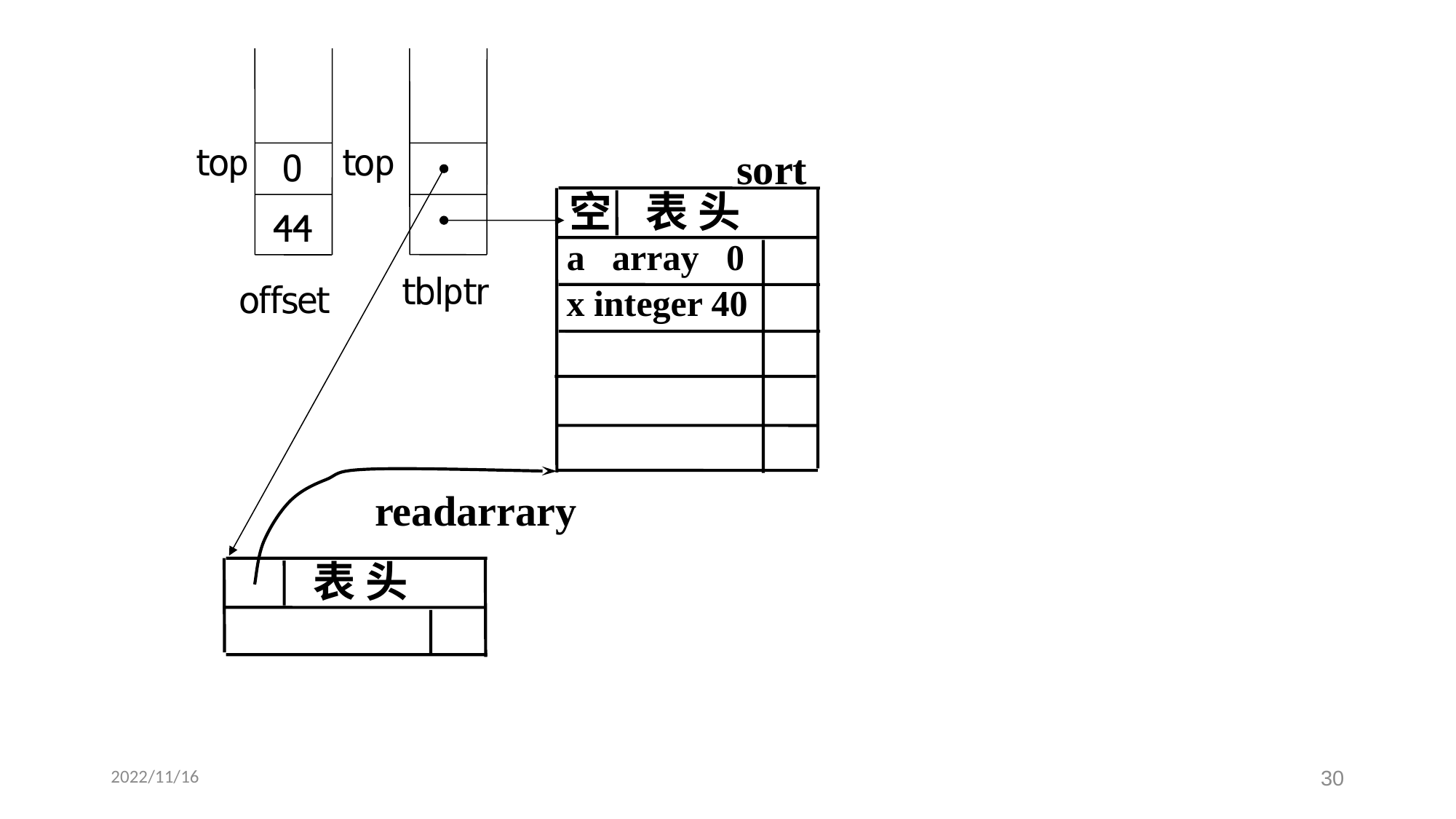

top
top
sort
0

空
表 头

44

a   array   0

tblptr
offset
x integer 40

readarrary
表 头

2022/11/16
30